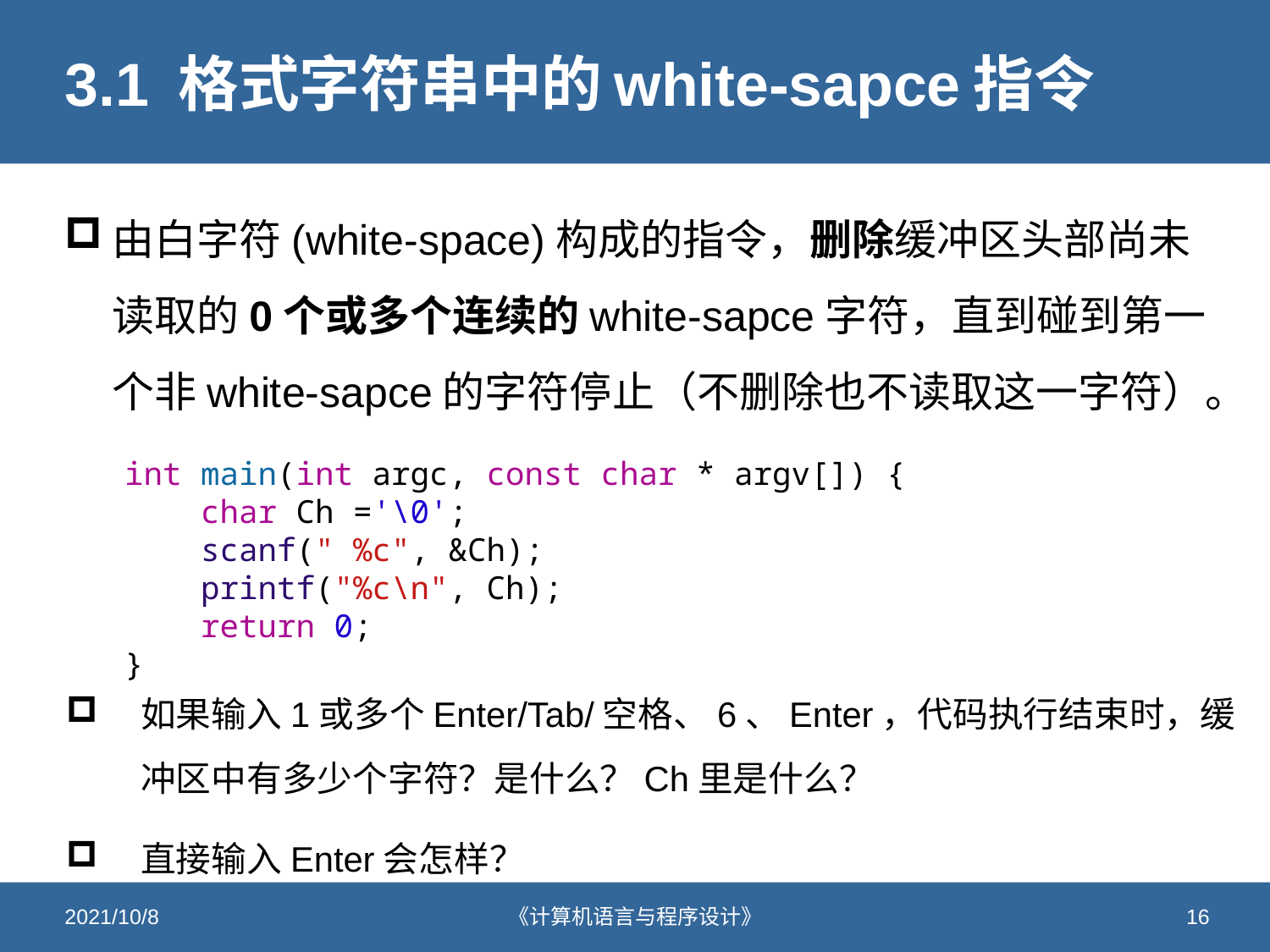

# 3.1 格式字符串中的white-sapce指令
由白字符(white-space)构成的指令，删除缓冲区头部尚未读取的0个或多个连续的white-sapce字符，直到碰到第一个非white-sapce的字符停止（不删除也不读取这一字符）。
int main(int argc, const char * argv[]) {
    char Ch ='\0';
    scanf(" %c", &Ch);
    printf("%c\n", Ch);
    return 0;
}
如果输入1或多个Enter/Tab/空格、6、Enter，代码执行结束时，缓冲区中有多少个字符？是什么？Ch里是什么？
直接输入Enter会怎样？
2021/10/8
《计算机语言与程序设计》
16